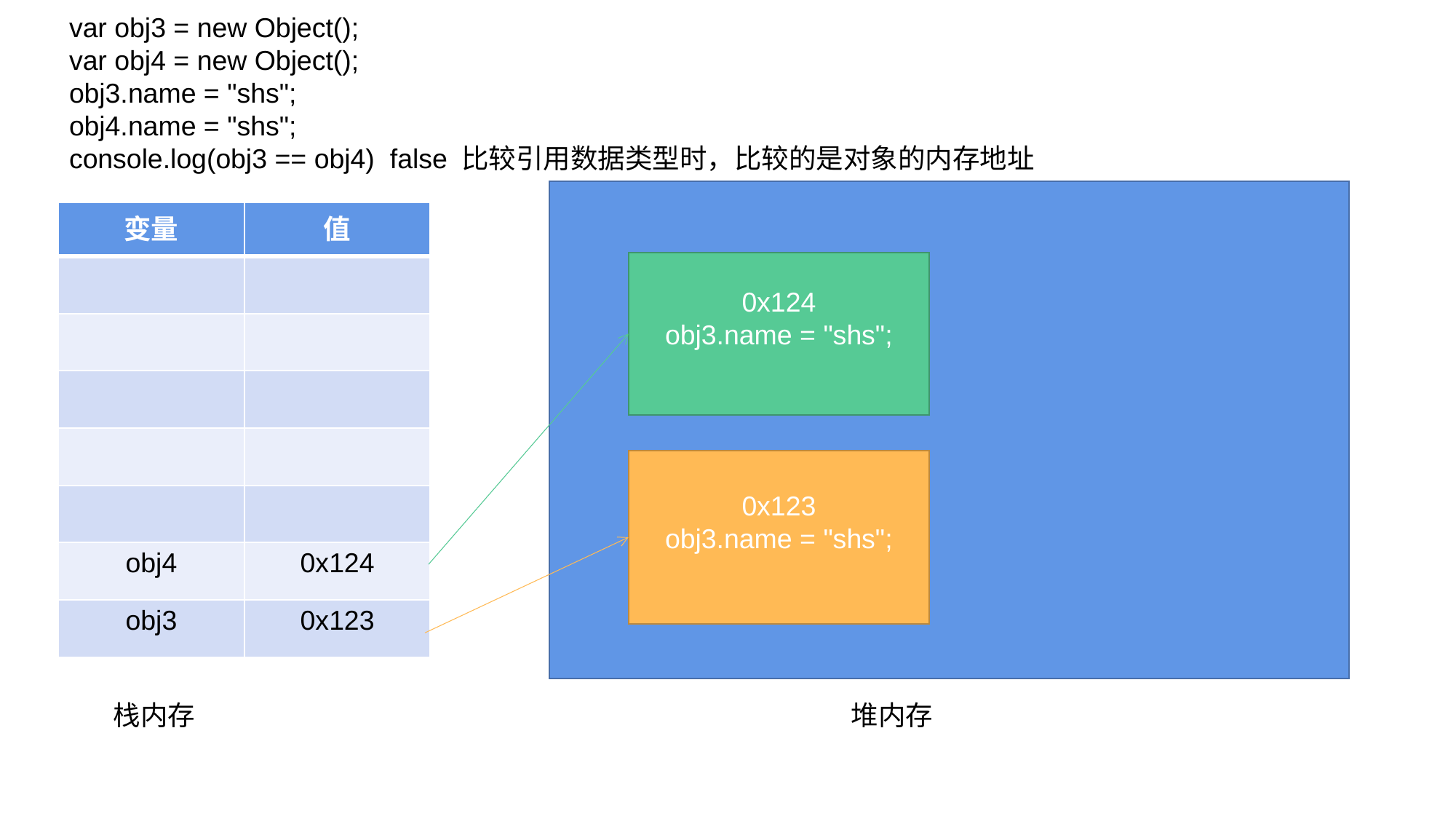

var obj3 = new Object();
var obj4 = new Object();
obj3.name = "shs";
obj4.name = "shs";
console.log(obj3 == obj4)  false 比较引用数据类型时，比较的是对象的内存地址

| 变量 | 值 |
| --- | --- |
|  |  |
|  |  |
|  |  |
|  |  |
|  |  |
| obj4 | 0x124 |
| obj3 | 0x123 |
0x124
obj3.name = "shs";

0x123
obj3.name = "shs";

栈内存
堆内存